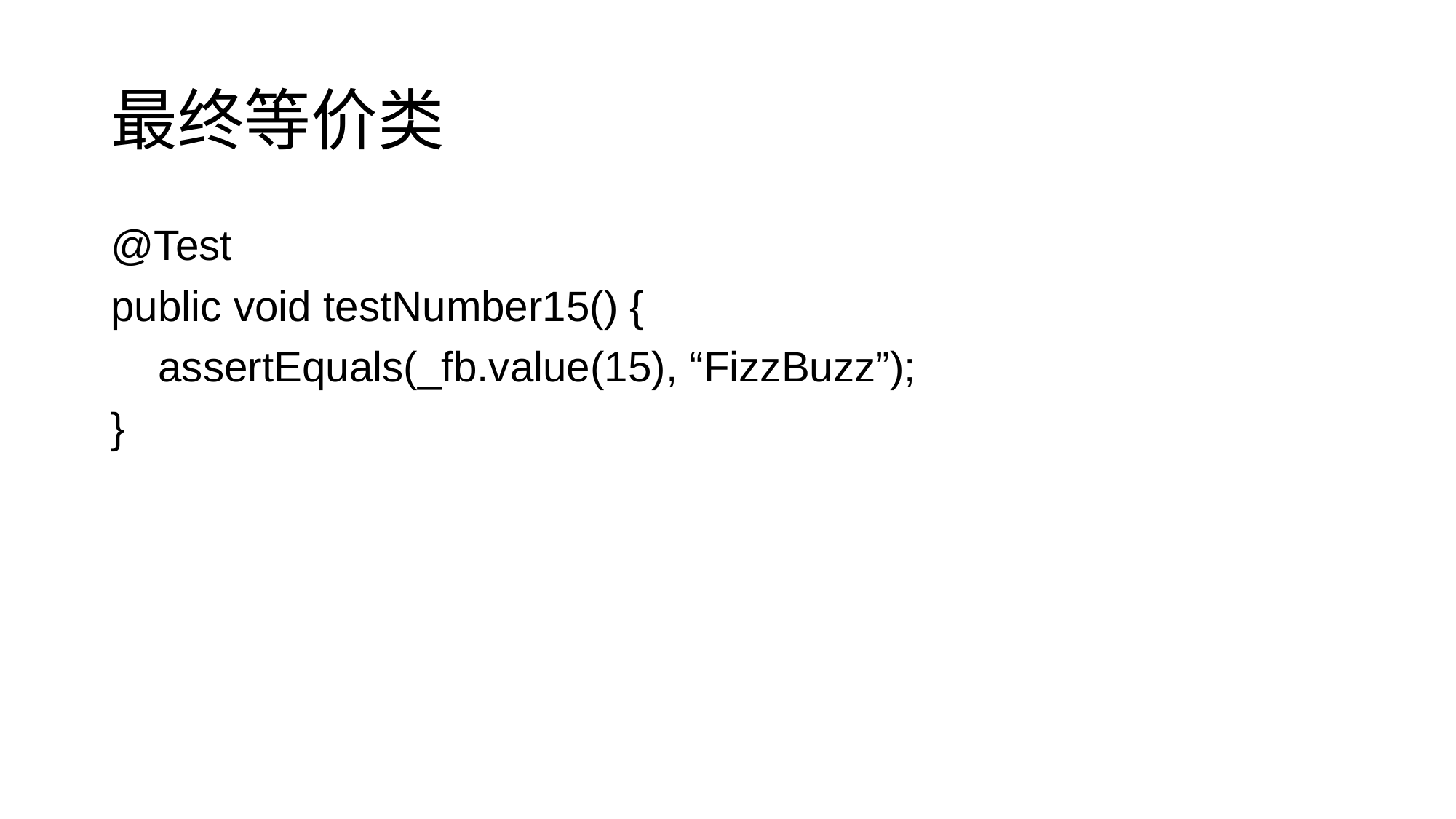

# 最终等价类
@Test
public void testNumber15() {
    assertEquals(_fb.value(15), “FizzBuzz”);
}